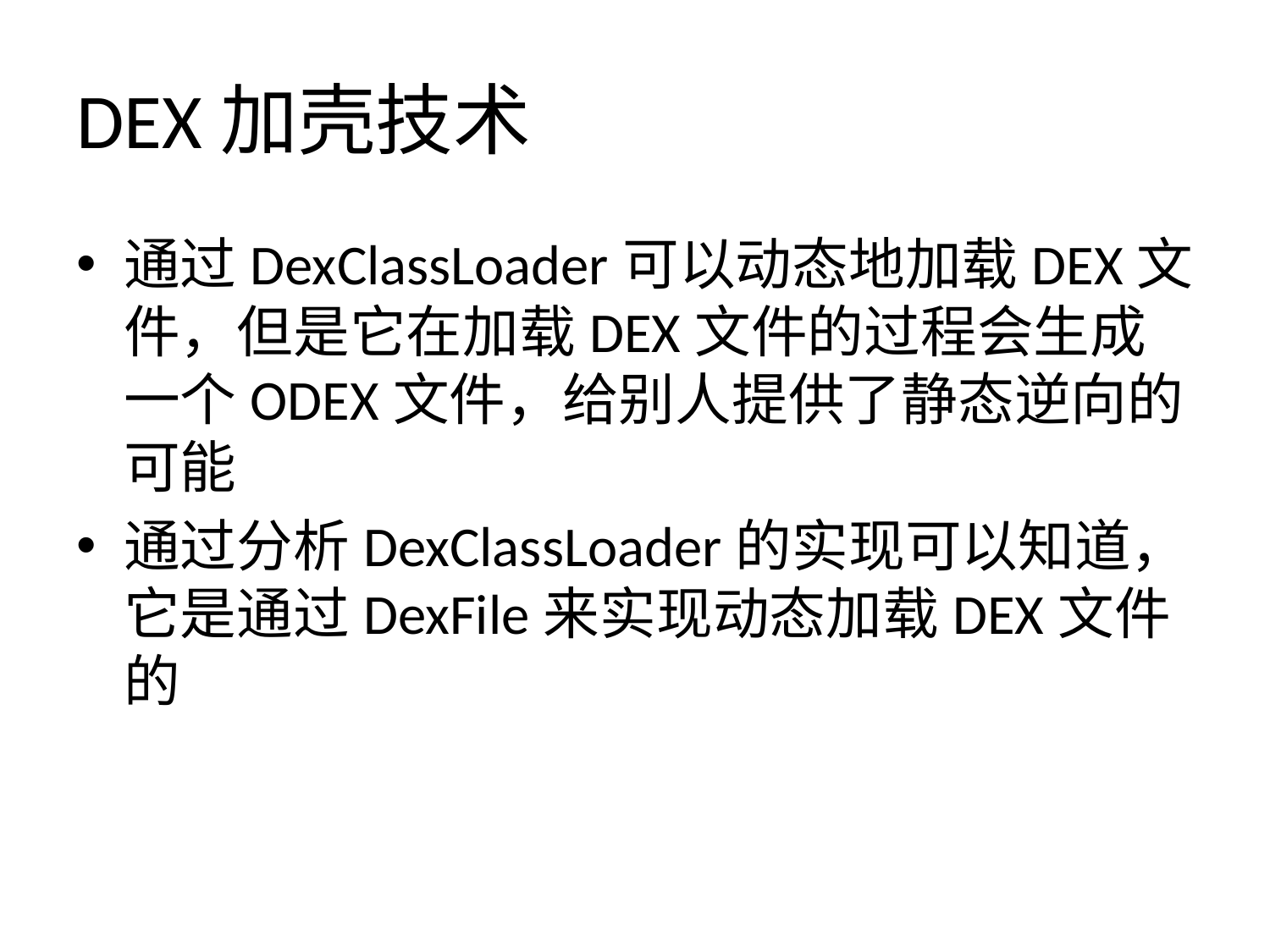

# DEX加壳技术
通过DexClassLoader可以动态地加载DEX文件，但是它在加载DEX文件的过程会生成一个ODEX文件，给别人提供了静态逆向的可能
通过分析DexClassLoader的实现可以知道，它是通过DexFile来实现动态加载DEX文件的